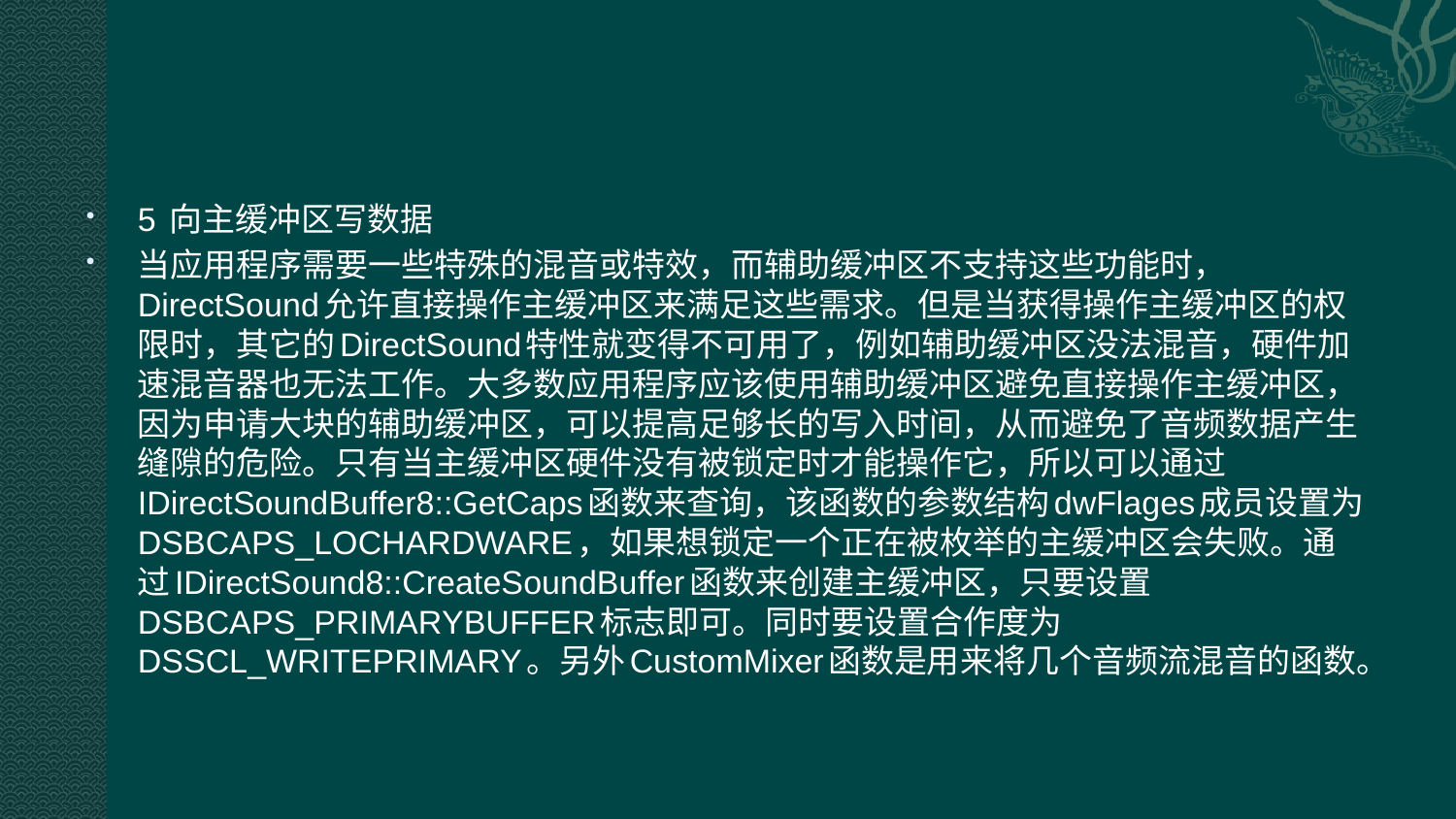

#
5 向主缓冲区写数据
当应用程序需要一些特殊的混音或特效，而辅助缓冲区不支持这些功能时， DirectSound允许直接操作主缓冲区来满足这些需求。但是当获得操作主缓冲区的权限时，其它的DirectSound特性就变得不可用了，例如辅助缓冲区没法混音，硬件加速混音器也无法工作。大多数应用程序应该使用辅助缓冲区避免直接操作主缓冲区，因为申请大块的辅助缓冲区，可以提高足够长的写入时间，从而避免了音频数据产生缝隙的危险。只有当主缓冲区硬件没有被锁定时才能操作它，所以可以通过IDirectSoundBuffer8::GetCaps函数来查询，该函数的参数结构dwFlages成员设置为DSBCAPS_LOCHARDWARE，如果想锁定一个正在被枚举的主缓冲区会失败。通过IDirectSound8::CreateSoundBuffer函数来创建主缓冲区，只要设置DSBCAPS_PRIMARYBUFFER标志即可。同时要设置合作度为DSSCL_WRITEPRIMARY。另外CustomMixer函数是用来将几个音频流混音的函数。